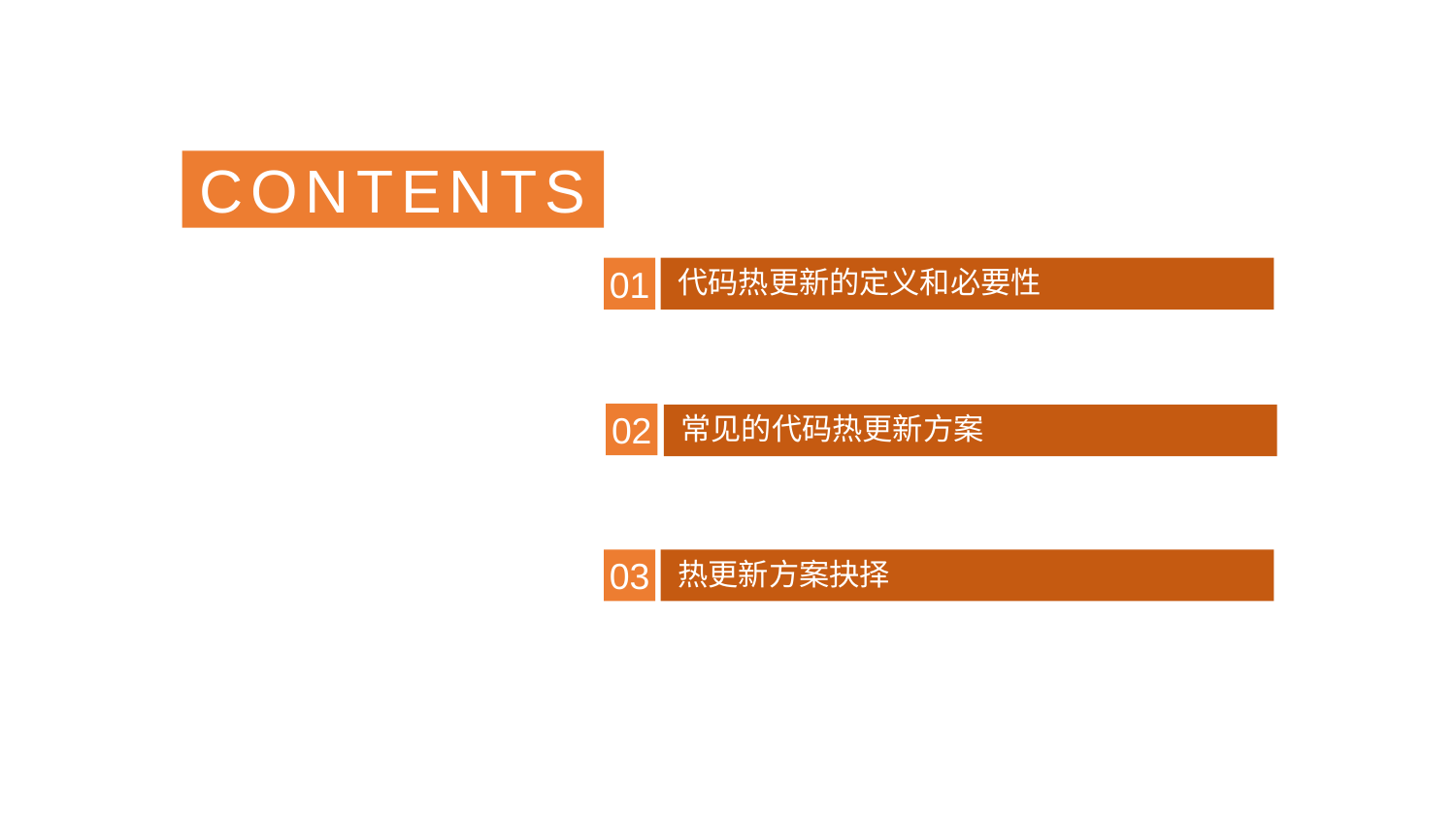

CONTENTS
01
代码热更新的定义和必要性
02
常见的代码热更新方案
03
热更新方案抉择